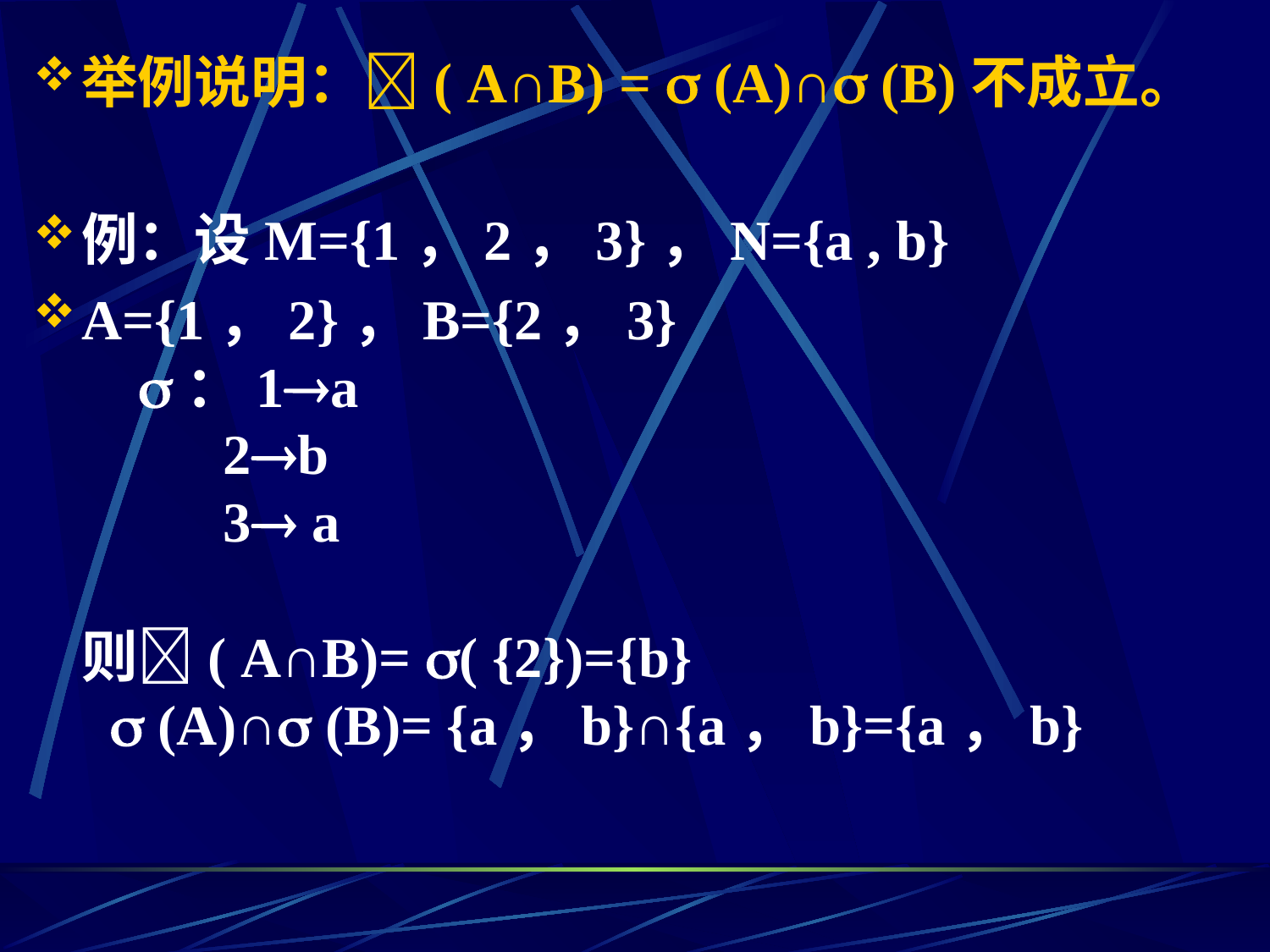

举例说明：σ( A∩B) = σ (A)∩σ (B)不成立。

例：设M={1，2，3}，N={a , b}
A={1，2}，B={2，3}
    σ：1→a
          2→b
          3→ a
则σ( A∩B)= σ( {2})={b}
  σ (A)∩σ (B)= {a，b}∩{a，b}={a，b}